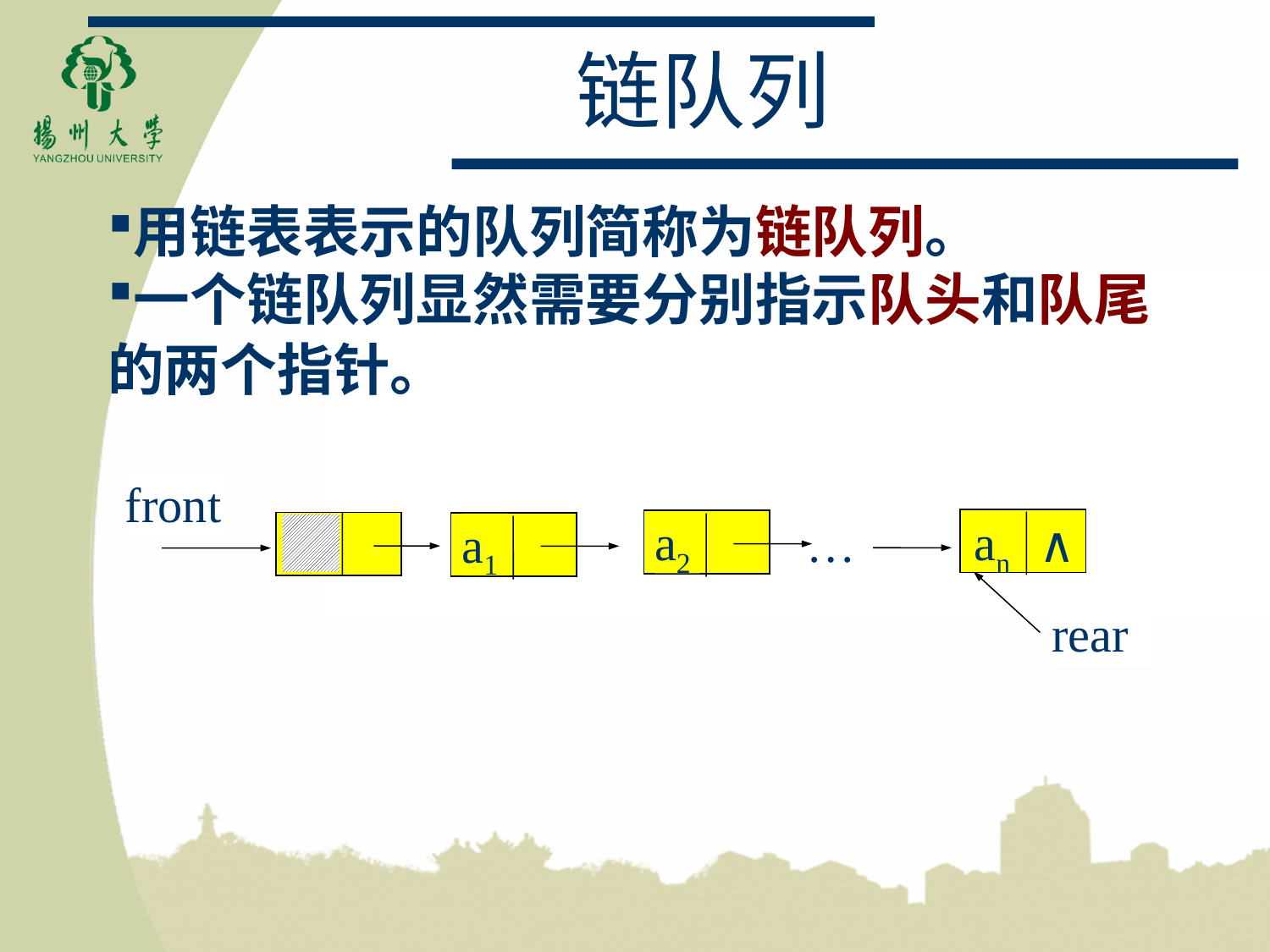

# 链队列
用链表表示的队列简称为链队列。
一个链队列显然需要分别指示队头和队尾的两个指针。
front

a2
an

…
∧
a1

rear